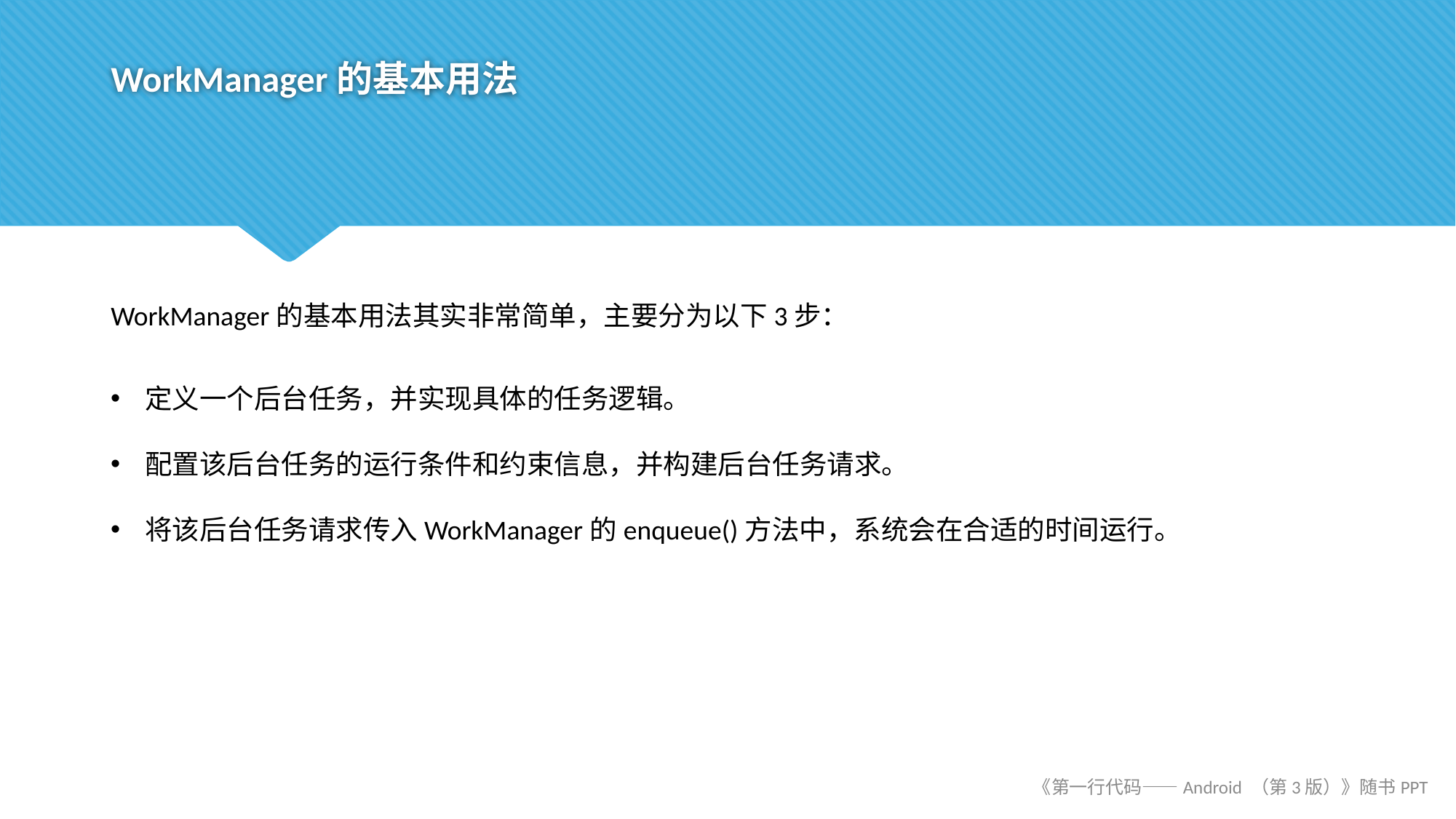

# WorkManager的基本用法
WorkManager的基本用法其实非常简单，主要分为以下3步：
定义一个后台任务，并实现具体的任务逻辑。

配置该后台任务的运行条件和约束信息，并构建后台任务请求。

将该后台任务请求传入WorkManager的enqueue()方法中，系统会在合适的时间运行。